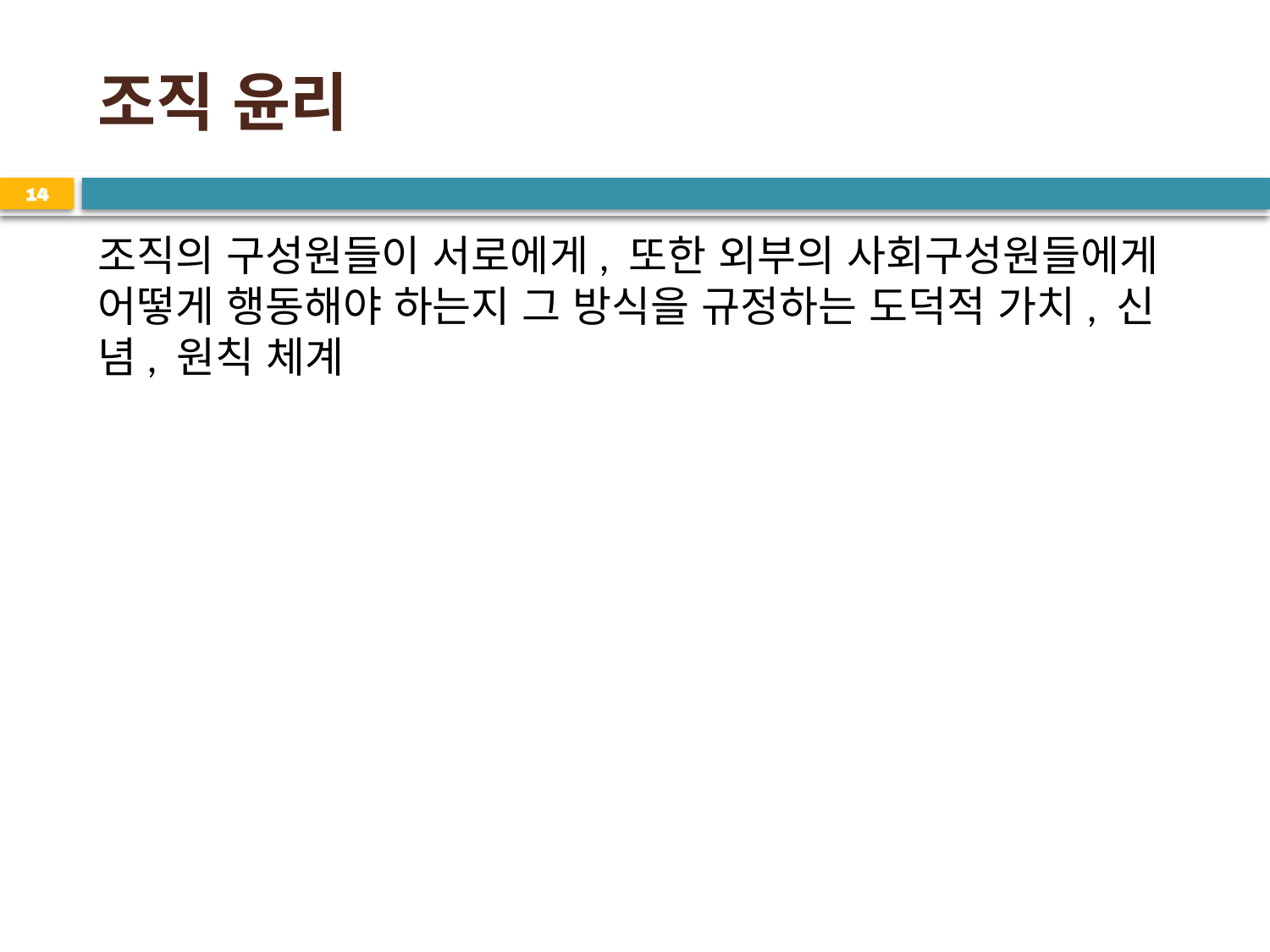

# 조직 윤리
14
조직의 구성원들이 서로에게, 또한 외부의 사회구성원들에게 어떻게 행동해야 하는지 그 방식을 규정하는 도덕적 가치, 신념, 원칙 체계